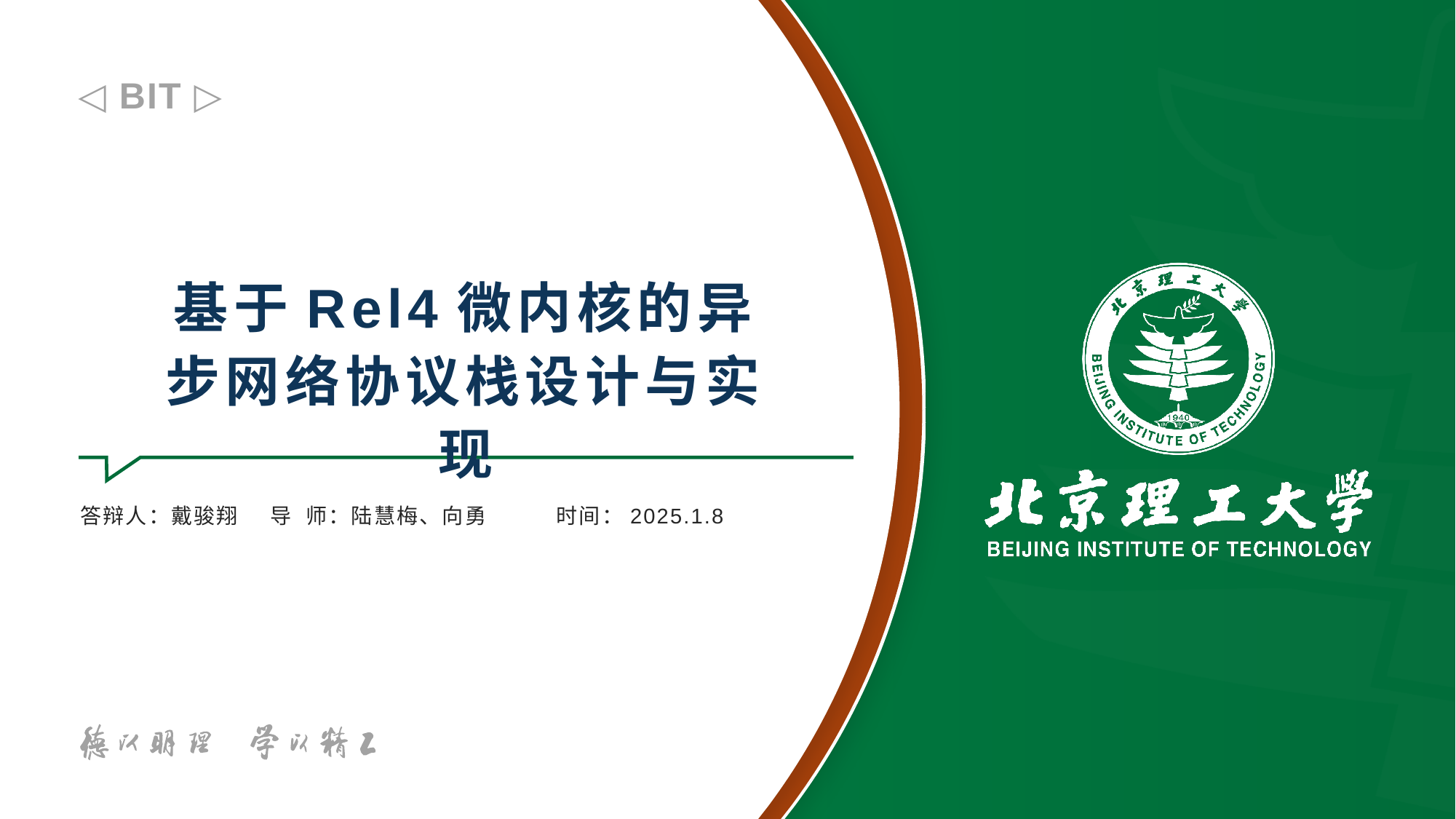

# 基于Rel4微内核的异步网络协议栈设计与实现
答辩人：戴骏翔     导  师：陆慧梅、向勇　　　时间：2025.1.8